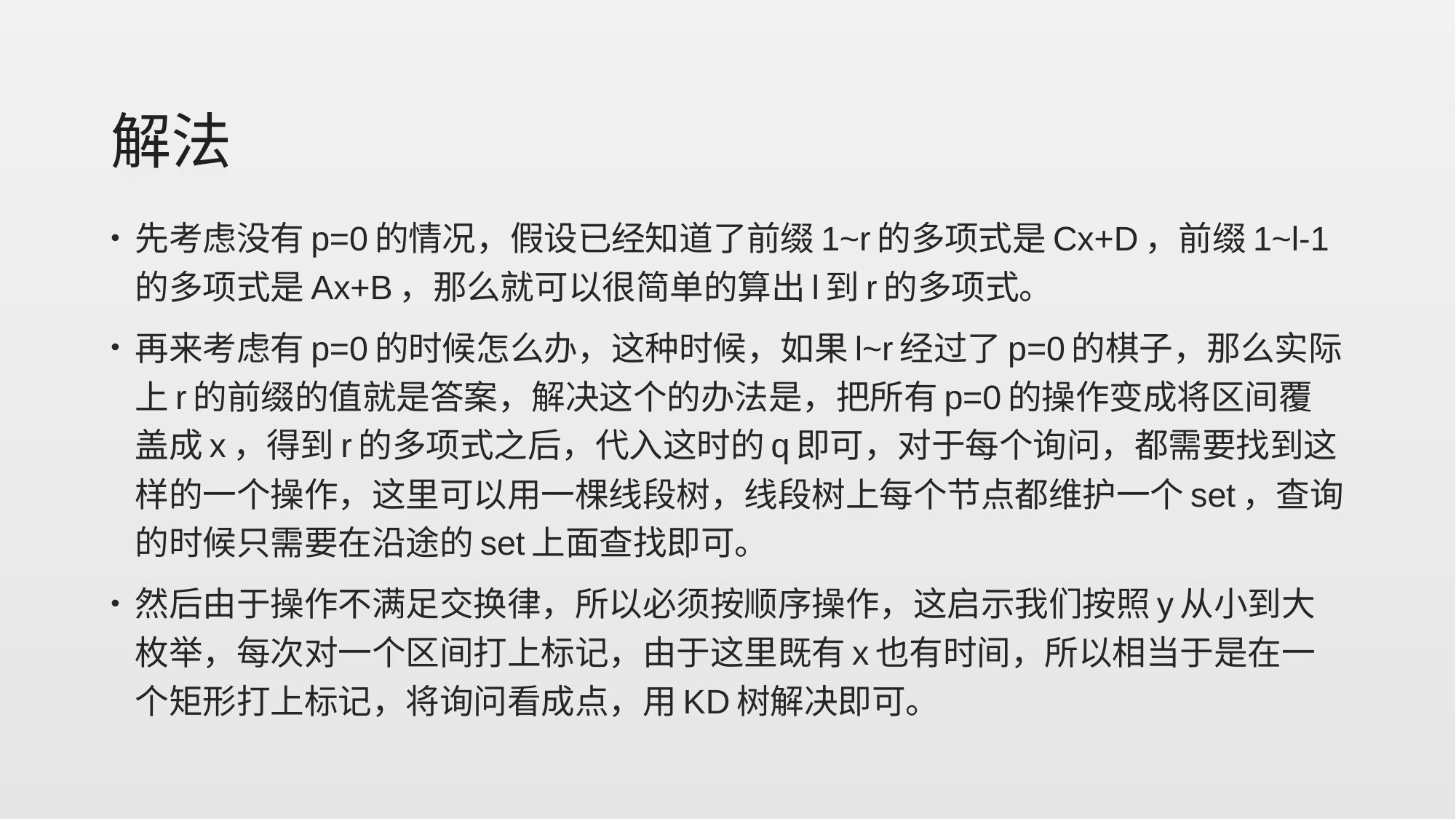

# 解法
先考虑没有p=0的情况，假设已经知道了前缀1~r的多项式是Cx+D，前缀1~l-1的多项式是Ax+B，那么就可以很简单的算出l到r的多项式。
再来考虑有p=0的时候怎么办，这种时候，如果l~r经过了p=0的棋子，那么实际上r的前缀的值就是答案，解决这个的办法是，把所有p=0的操作变成将区间覆盖成x，得到r的多项式之后，代入这时的q即可，对于每个询问，都需要找到这样的一个操作，这里可以用一棵线段树，线段树上每个节点都维护一个set，查询的时候只需要在沿途的set上面查找即可。
然后由于操作不满足交换律，所以必须按顺序操作，这启示我们按照y从小到大枚举，每次对一个区间打上标记，由于这里既有x也有时间，所以相当于是在一个矩形打上标记，将询问看成点，用KD树解决即可。